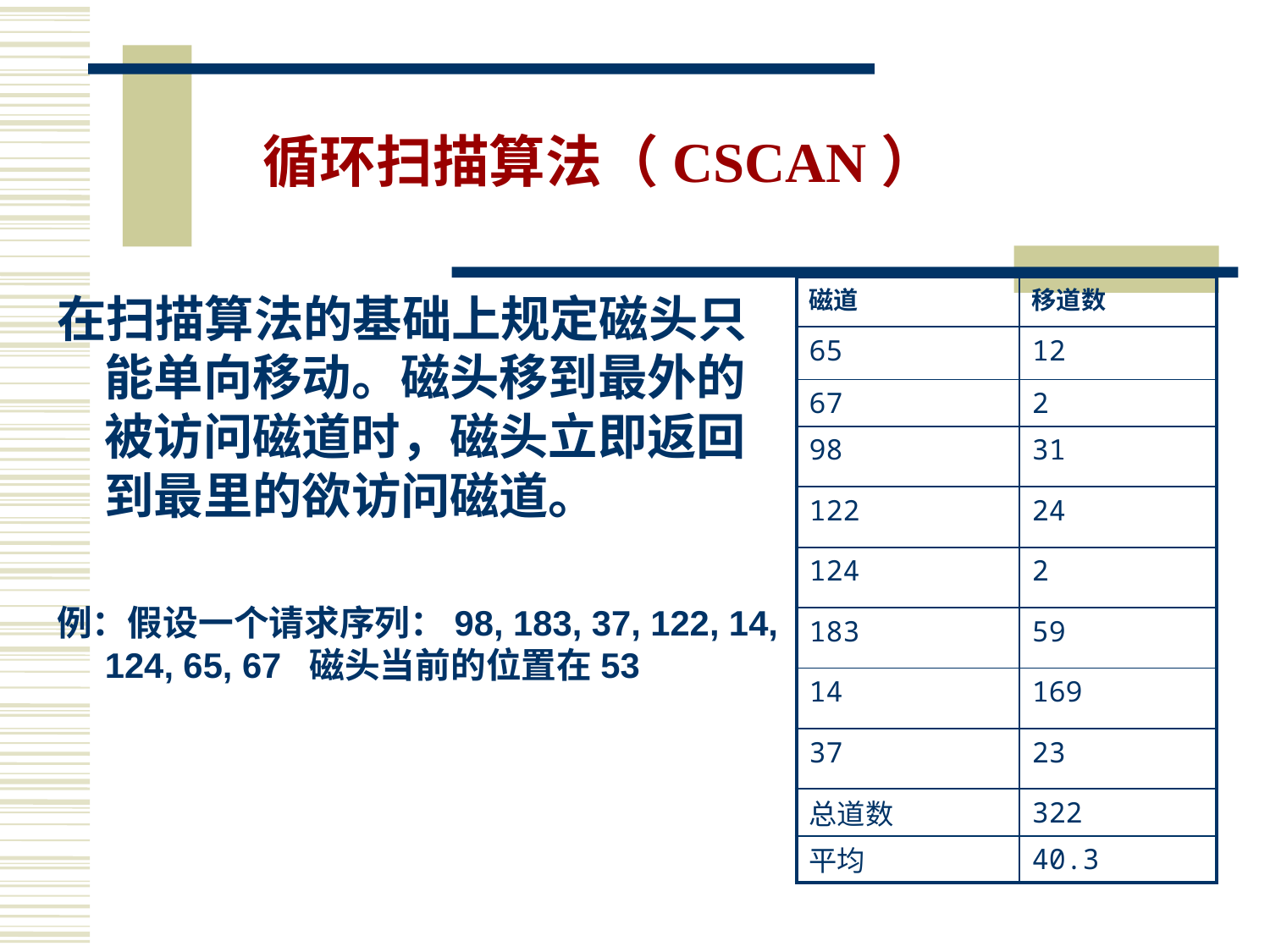

# 循环扫描算法（CSCAN）
| 磁道 | 移道数 |
| --- | --- |
| 65 | 12 |
| 67 | 2 |
| 98 | 31 |
| 122 | 24 |
| 124 | 2 |
| 183 | 59 |
| 14 | 169 |
| 37 | 23 |
| 总道数 | 322 |
| 平均 | 40.3 |
在扫描算法的基础上规定磁头只能单向移动。磁头移到最外的被访问磁道时，磁头立即返回到最里的欲访问磁道。

例：假设一个请求序列：98, 183, 37, 122, 14, 124, 65, 67  磁头当前的位置在53